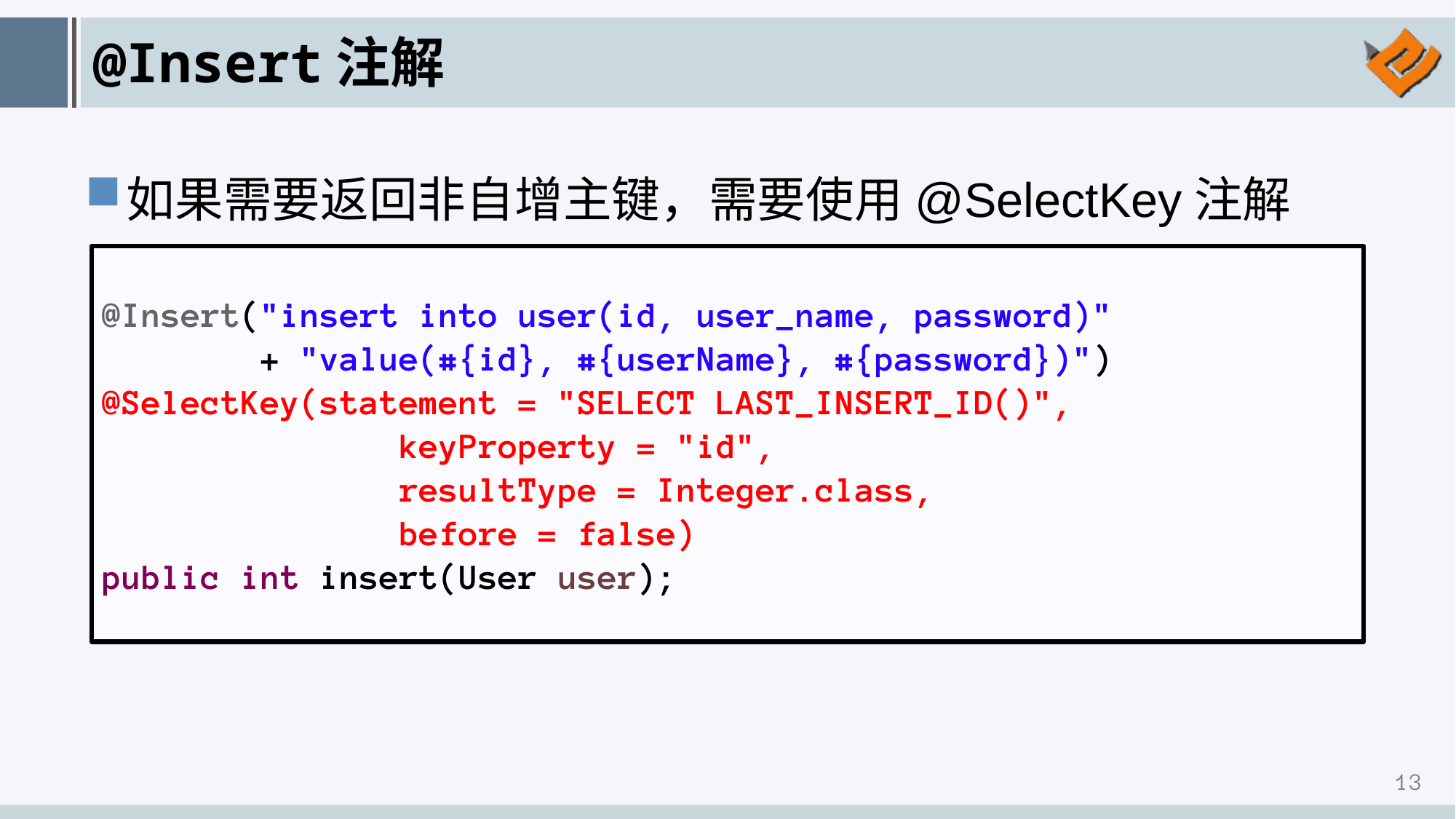

# @Insert注解
如果需要返回非自增主键，需要使用@SelectKey注解
@Insert("insert into user(id, user_name, password)"
        + "value(#{id}, #{userName}, #{password})")
@SelectKey(statement = "SELECT LAST_INSERT_ID()",
               keyProperty = "id",
               resultType = Integer.class,
               before = false)
public int insert(User user);